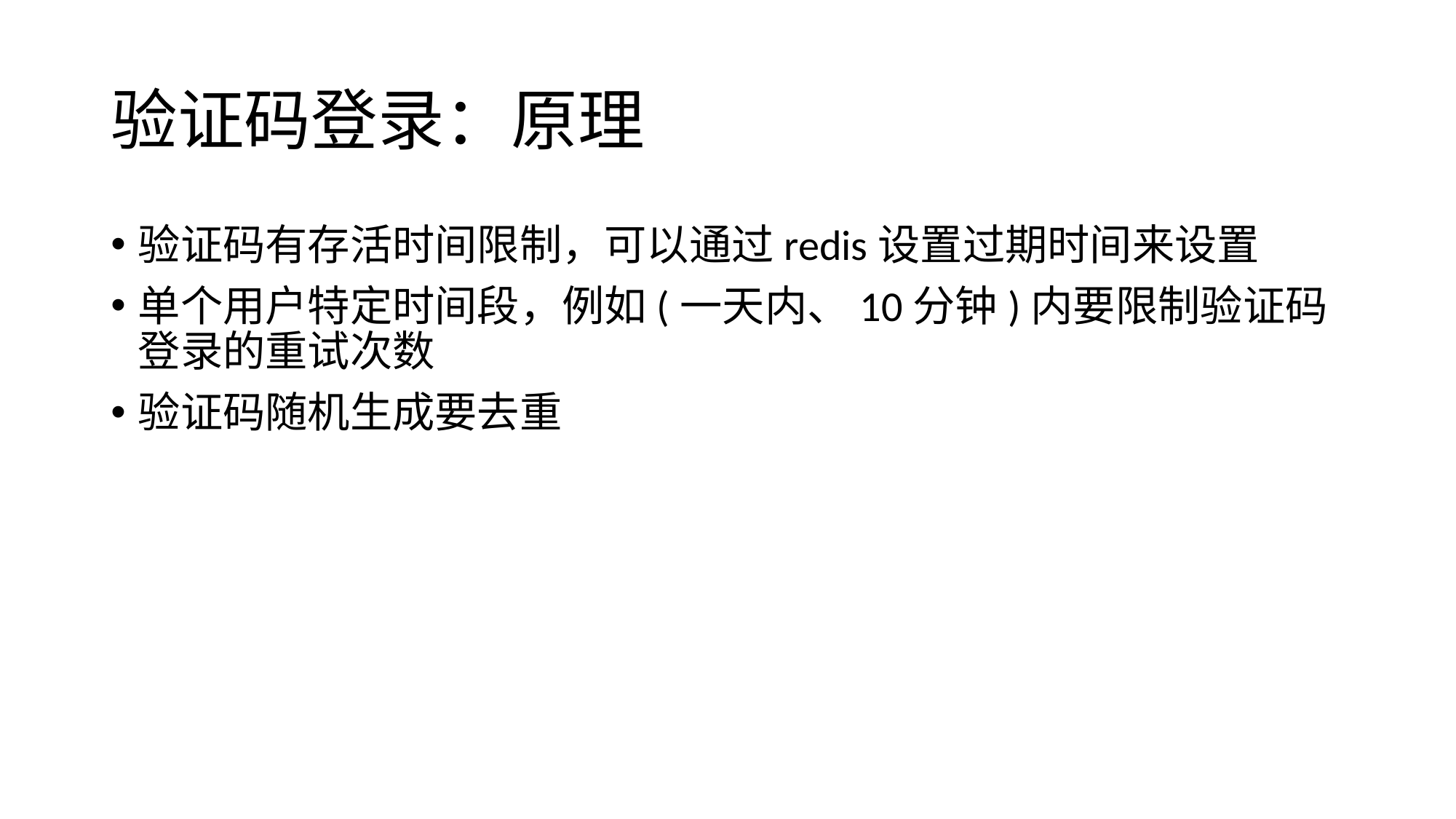

# 验证码登录：原理
验证码有存活时间限制，可以通过redis设置过期时间来设置
单个用户特定时间段，例如(一天内、10分钟)内要限制验证码登录的重试次数
验证码随机生成要去重